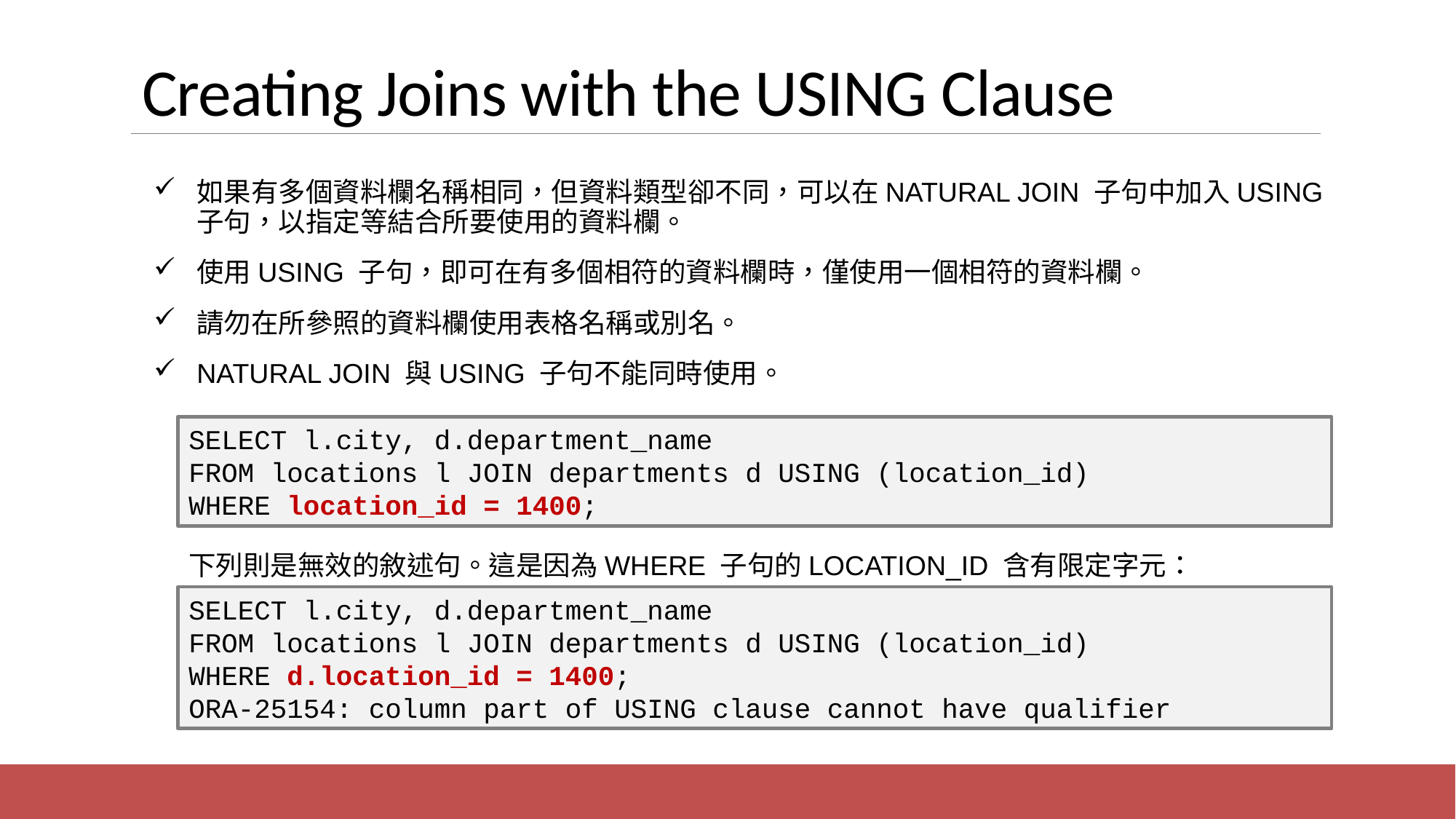

# Creating Joins with the USING Clause
如果有多個資料欄名稱相同，但資料類型卻不同，可以在NATURAL JOIN 子句中加入USING 子句，以指定等結合所要使用的資料欄。
使用USING 子句，即可在有多個相符的資料欄時，僅使用一個相符的資料欄。
請勿在所參照的資料欄使用表格名稱或別名。
NATURAL JOIN 與USING 子句不能同時使用。
SELECT l.city, d.department_name
FROM locations l JOIN departments d USING (location_id)
WHERE location_id = 1400;
下列則是無效的敘述句。這是因為WHERE 子句的LOCATION_ID 含有限定字元：
SELECT l.city, d.department_name
FROM locations l JOIN departments d USING (location_id)
WHERE d.location_id = 1400;
ORA-25154: column part of USING clause cannot have qualifier